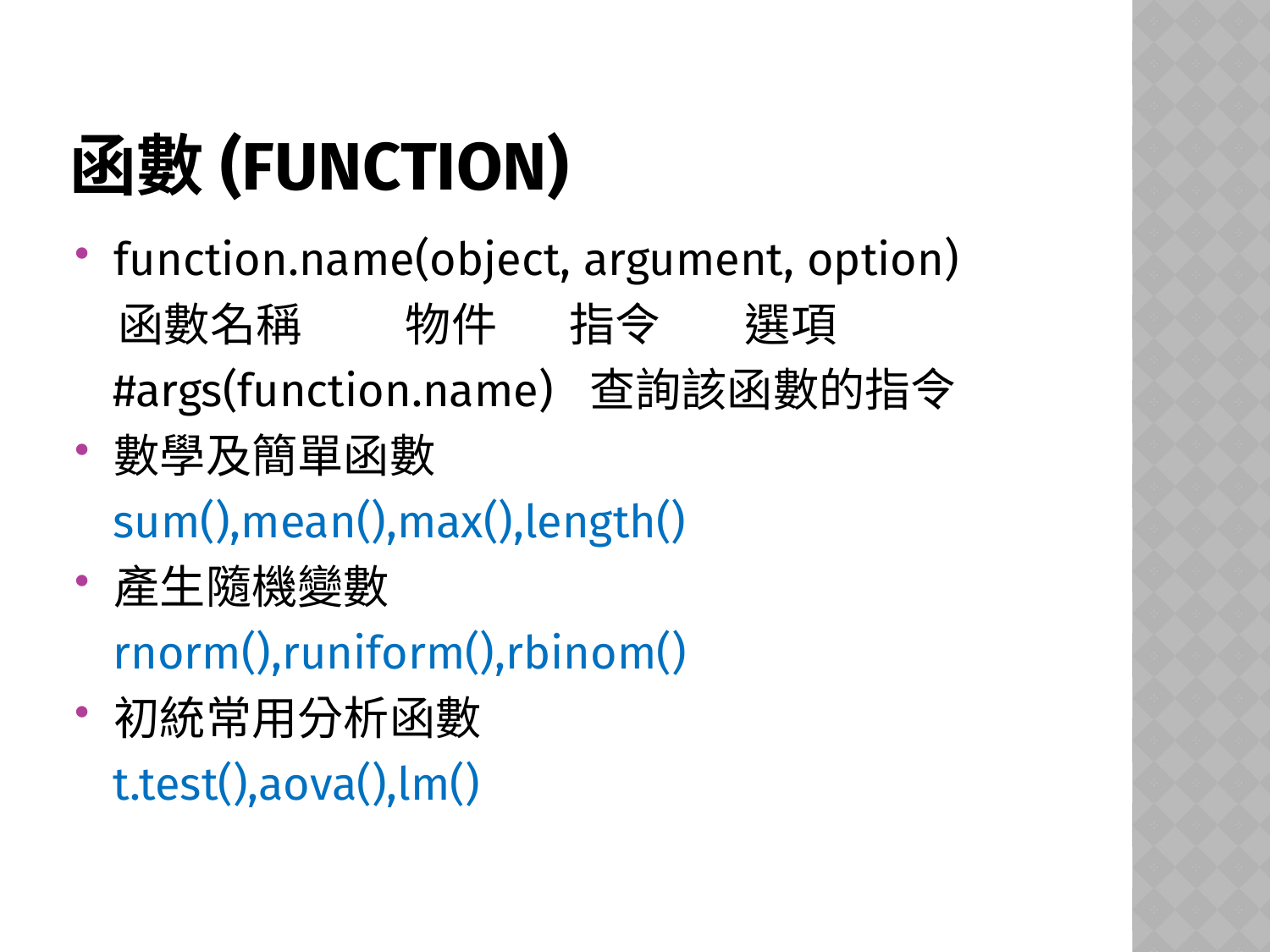

# 函數(function)
function.name(object, argument, option)
   函數名稱          物件       指令        選項
   #args(function.name)  查詢該函數的指令
數學及簡單函數
   sum(),mean(),max(),length()
產生隨機變數
   rnorm(),runiform(),rbinom()
初統常用分析函數
   t.test(),aova(),lm()